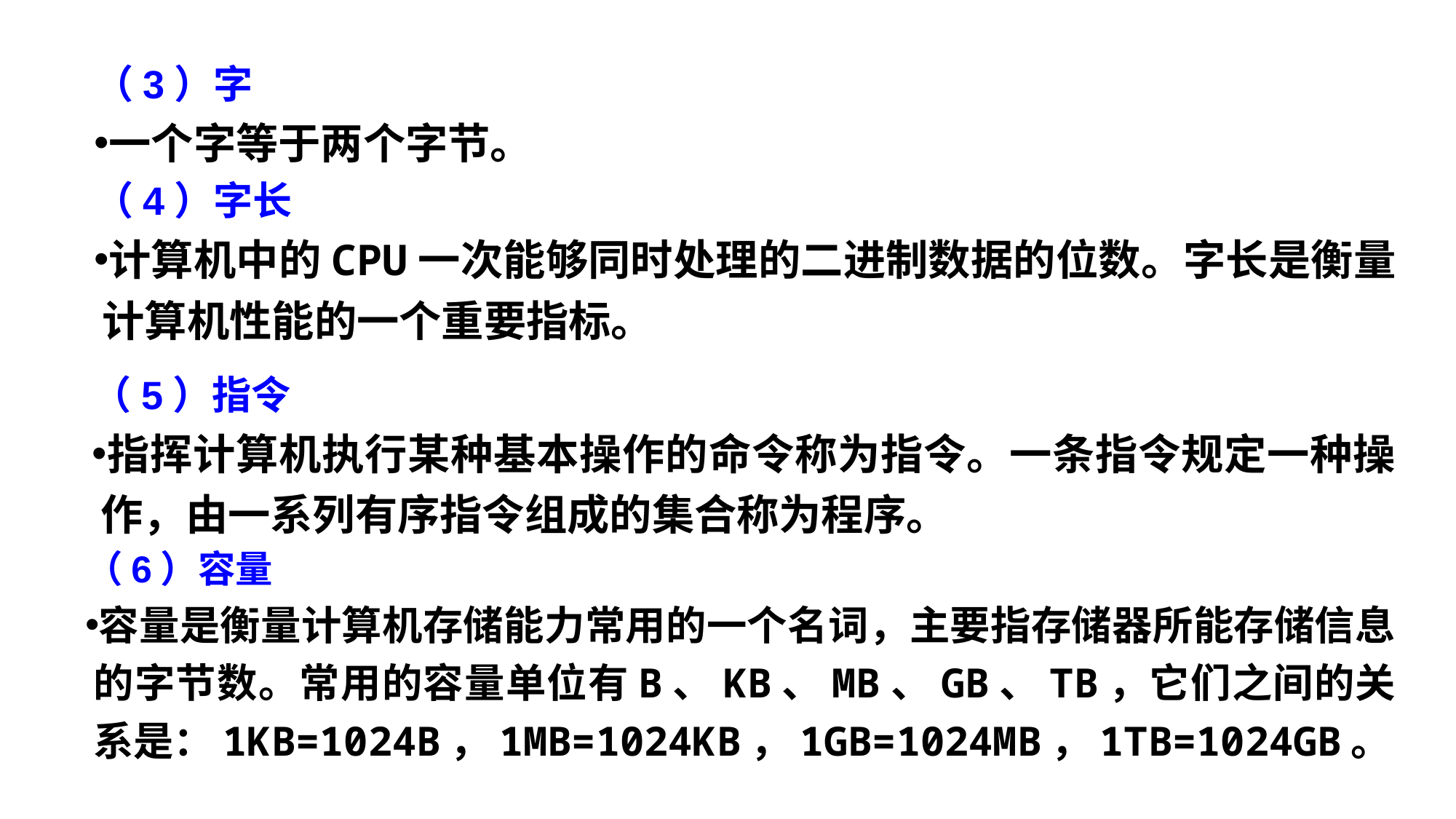

（3）字
一个字等于两个字节。
（4）字长
计算机中的CPU一次能够同时处理的二进制数据的位数。字长是衡量计算机性能的一个重要指标。
（5）指令
指挥计算机执行某种基本操作的命令称为指令。一条指令规定一种操作，由一系列有序指令组成的集合称为程序。
（6）容量
容量是衡量计算机存储能力常用的一个名词，主要指存储器所能存储信息的字节数。常用的容量单位有B、KB、MB、GB、TB，它们之间的关系是：1KB=1024B，1MB=1024KB，1GB=1024MB，1TB=1024GB。